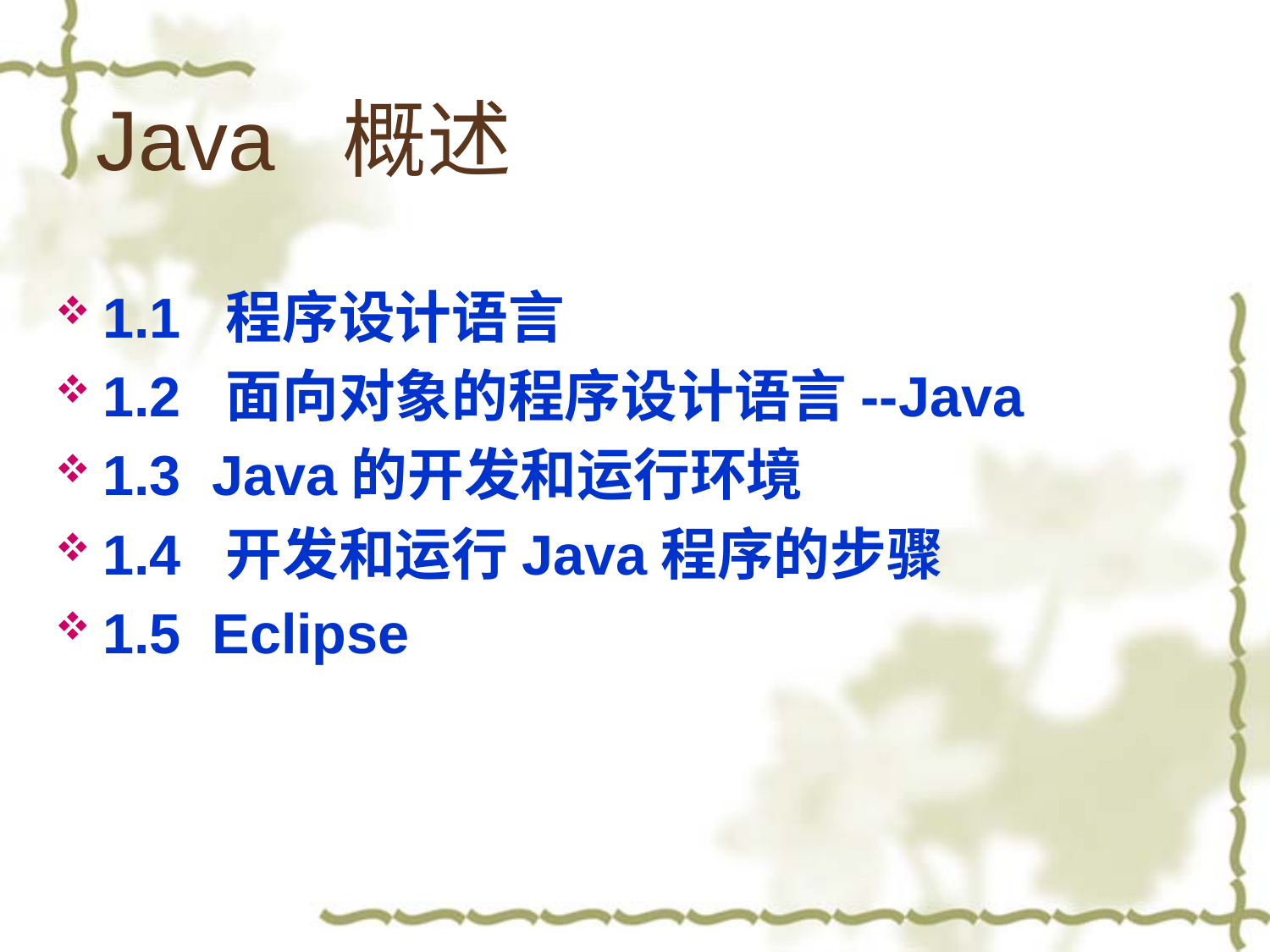

# Java  概述
1.1  程序设计语言
1.2  面向对象的程序设计语言--Java
1.3  Java的开发和运行环境
1.4  开发和运行Java程序的步骤
1.5  Eclipse